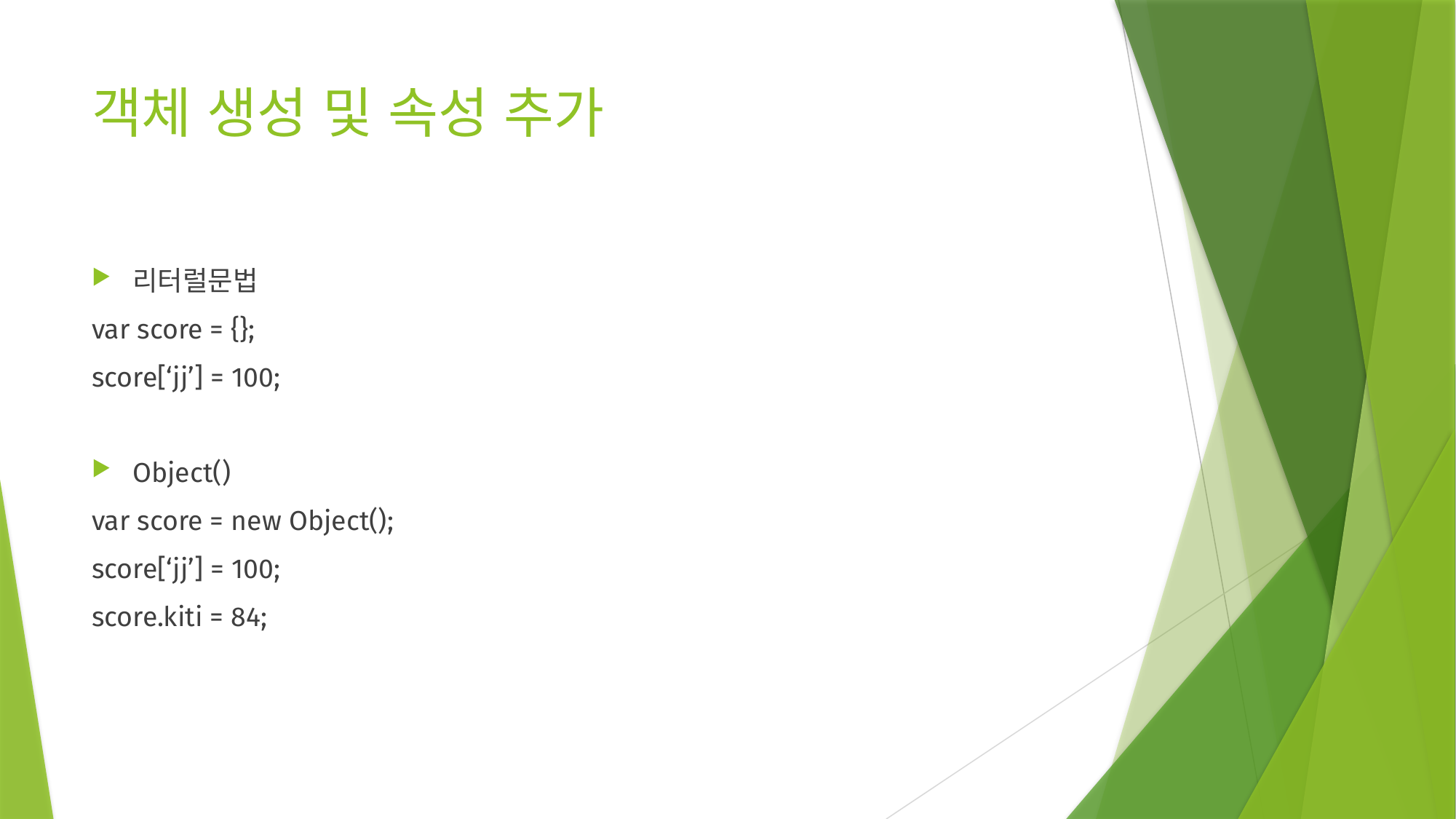

# 객체 생성 및 속성 추가
리터럴문법
var score = {};
score[‘jj’] = 100;

Object()
var score = new Object();
score[‘jj’] = 100;
score.kiti = 84;